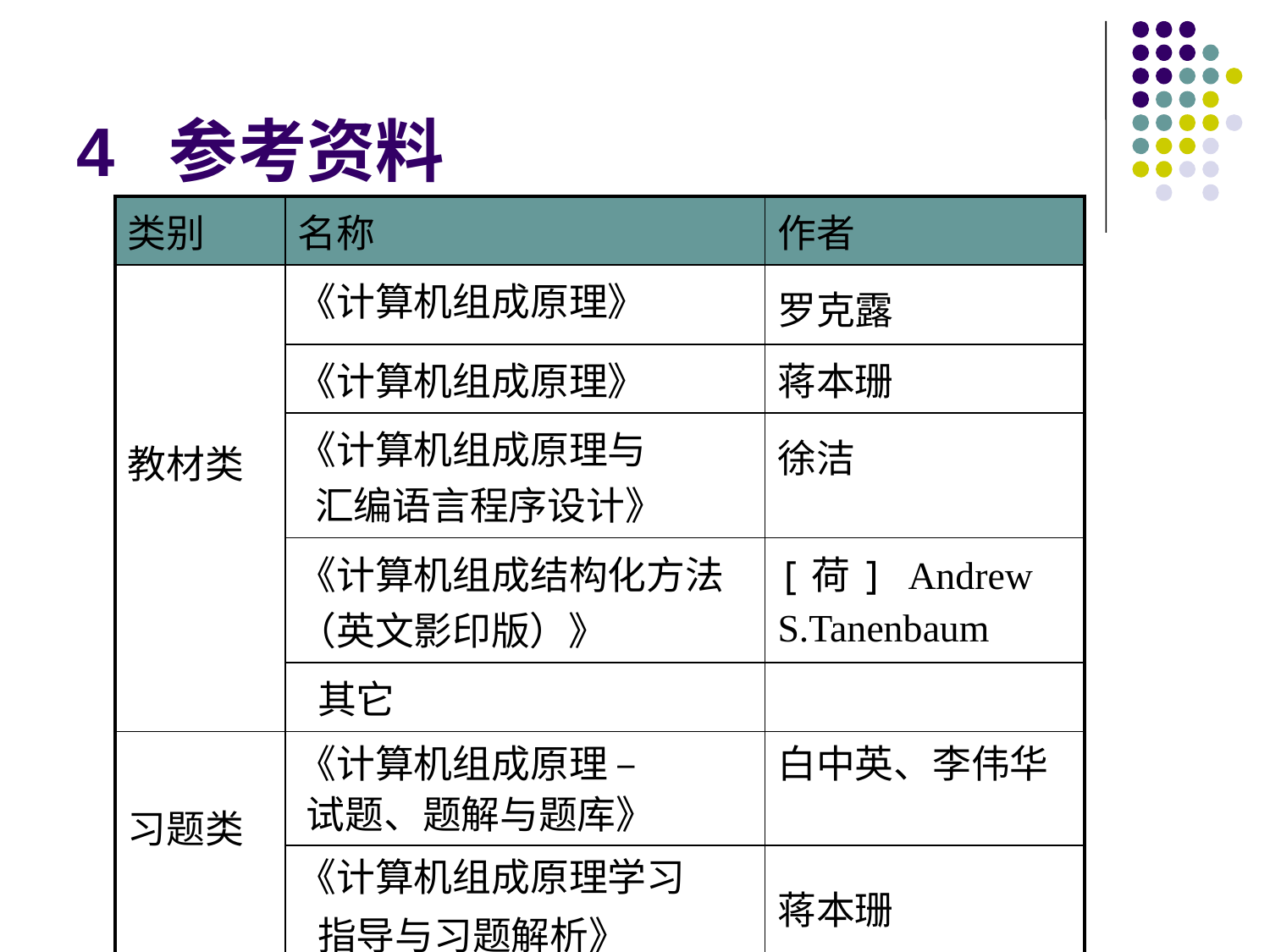

# 4  参考资料
| 类别 | 名称 | 作者 |
| --- | --- | --- |
| 教材类 | 《计算机组成原理》 | 罗克露 |
|  | 《计算机组成原理》 | 蒋本珊 |
|  | 《计算机组成原理与 汇编语言程序设计》 | 徐洁 |
|  | 《计算机组成结构化方法（英文影印版）》 | [荷] Andrew S.Tanenbaum |
|  | 其它 |  |
| 习题类 | 《计算机组成原理 – 试题、题解与题库》 | 白中英、李伟华 |
|  | 《计算机组成原理学习 指导与习题解析》 | 蒋本珊 |

5